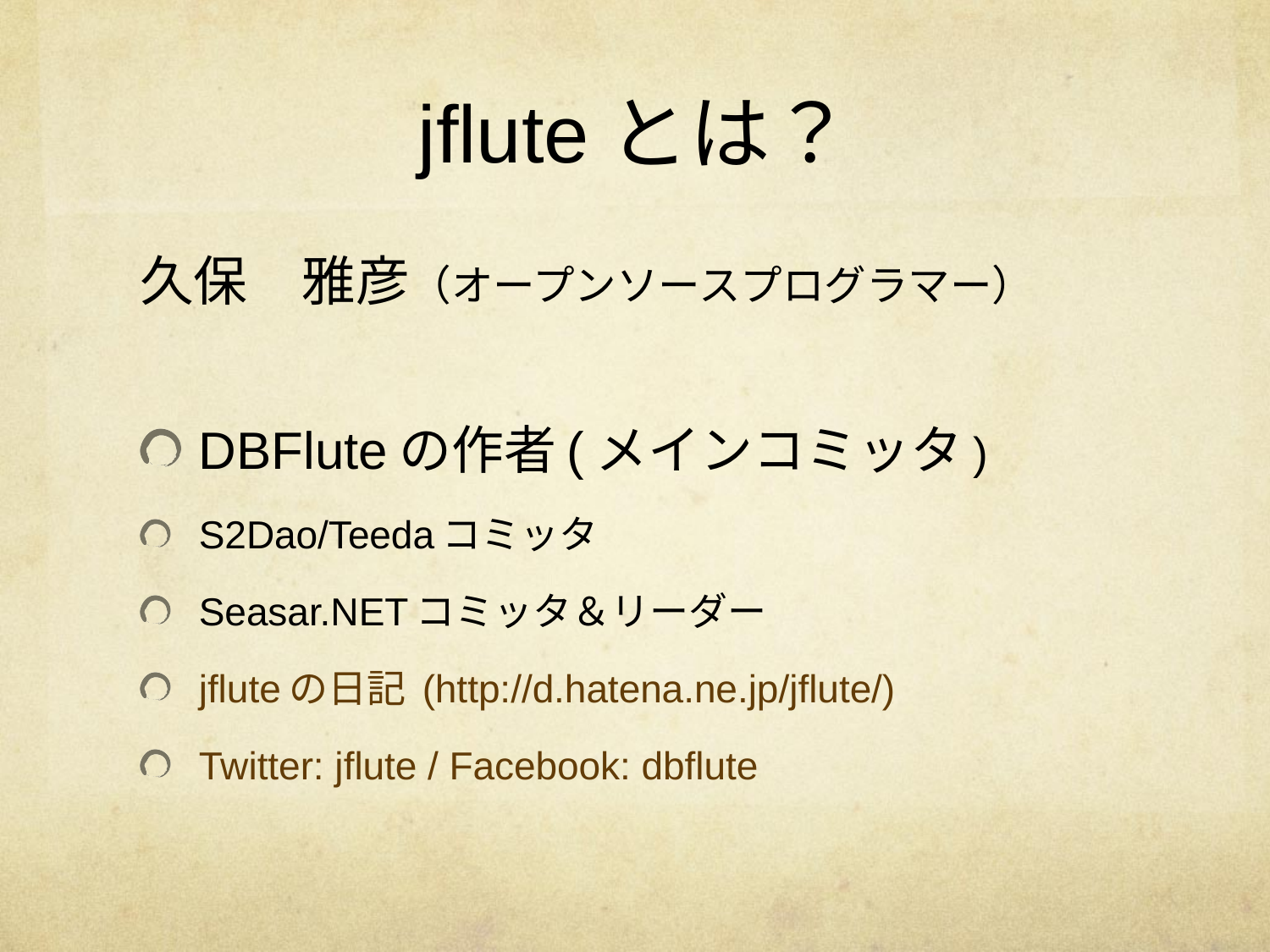

# jfluteとは？
久保　雅彦（オープンソースプログラマー）

DBFluteの作者(メインコミッタ)
S2Dao/Teedaコミッタ
Seasar.NETコミッタ＆リーダー
jfluteの日記 (http://d.hatena.ne.jp/jflute/)
Twitter: jflute / Facebook: dbflute